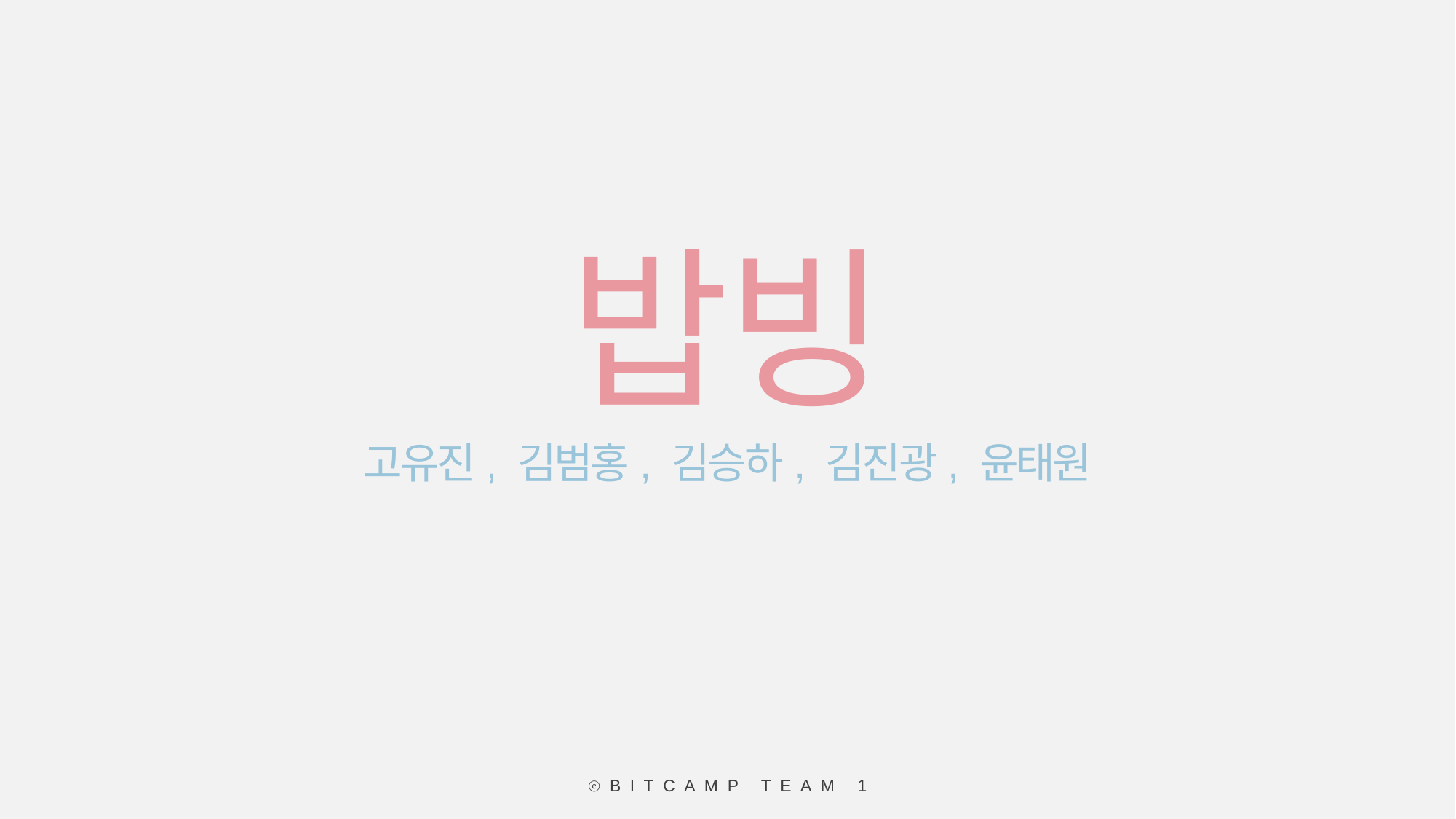

밥빙
2020.01.01
고유진, 김범홍, 김승하, 김진광, 윤태원
ⓒBITCAMP TEAM 1